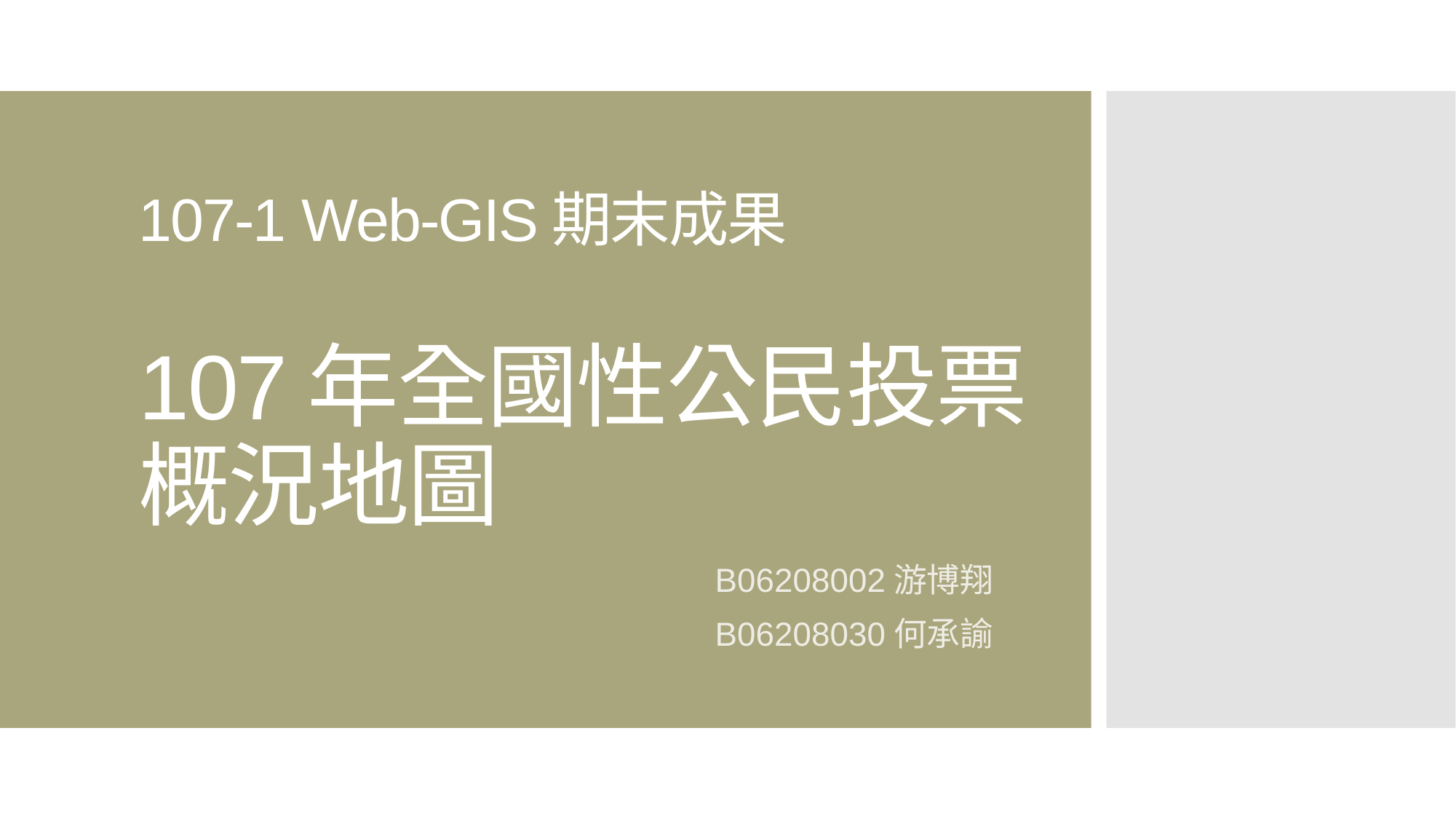

# 107-1 Web-GIS期末成果 107年全國性公民投票 概況地圖
B06208002游博翔
B06208030何承諭